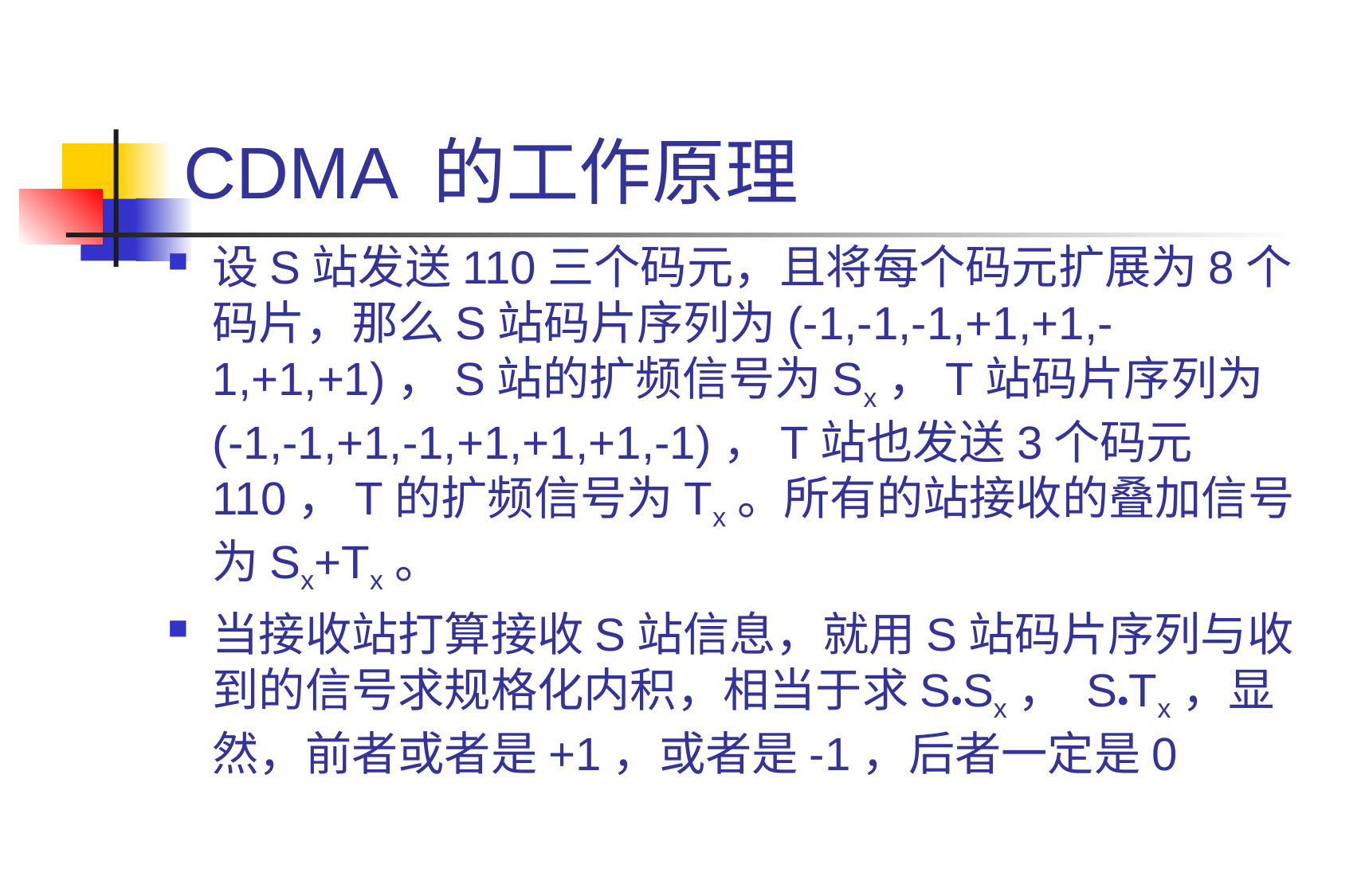

# CDMA 的工作原理
设S站发送110三个码元，且将每个码元扩展为8个码片，那么S站码片序列为(-1,-1,-1,+1,+1,-1,+1,+1)，S站的扩频信号为Sx，T站码片序列为(-1,-1,+1,-1,+1,+1,+1,-1)，T站也发送3个码元110，T的扩频信号为Tx。所有的站接收的叠加信号为Sx+Tx。
当接收站打算接收S站信息，就用S站码片序列与收到的信号求规格化内积，相当于求S●Sx， S●Tx，显然，前者或者是+1，或者是-1，后者一定是0